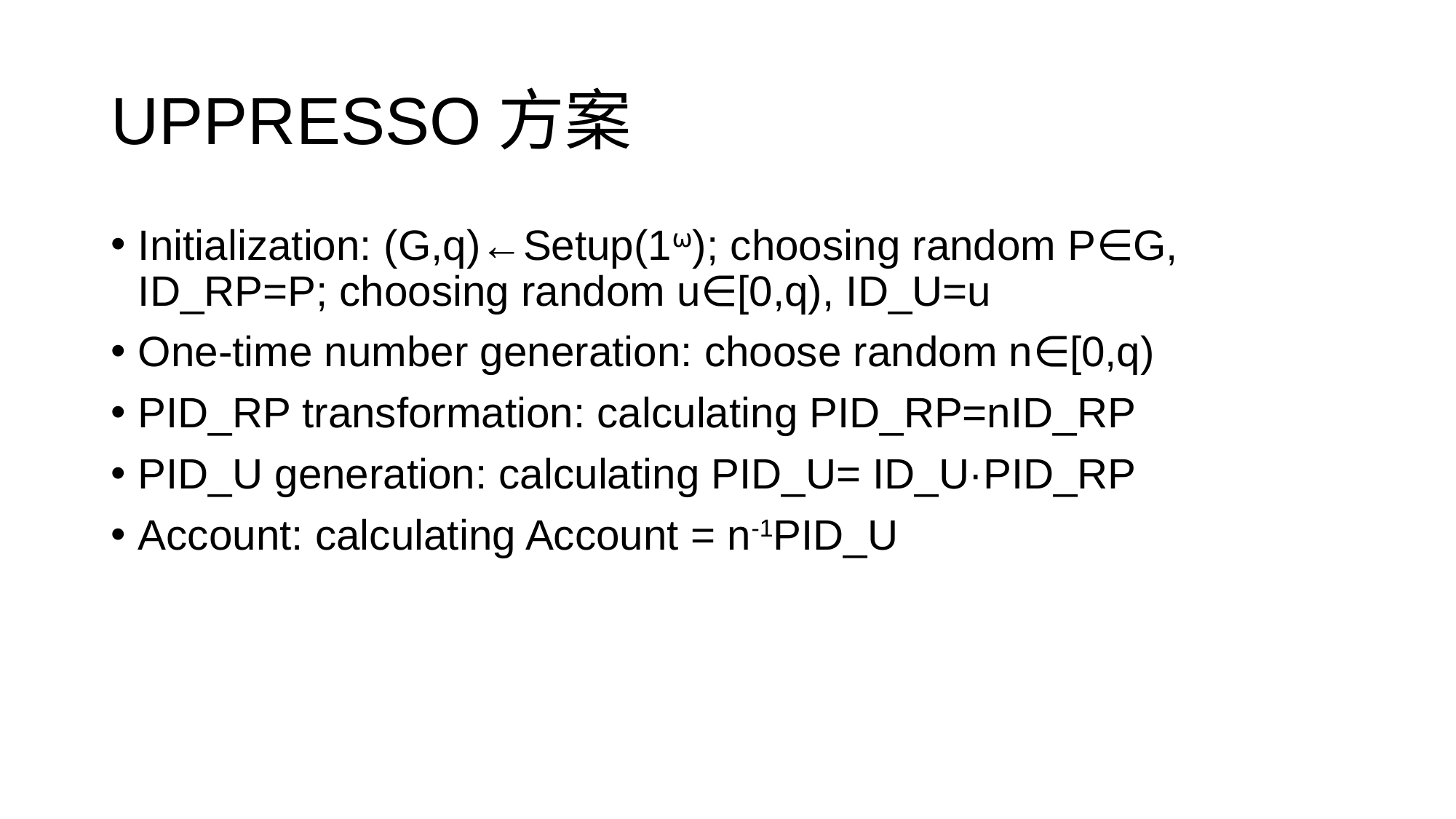

# UPPRESSO方案
Initialization: (G,q)←Setup(1⍵); choosing random P∈G, ID_RP=P; choosing random u∈[0,q), ID_U=u
One-time number generation: choose random n∈[0,q)
PID_RP transformation: calculating PID_RP=nID_RP
PID_U generation: calculating PID_U= ID_U·PID_RP
Account: calculating Account = n-1PID_U